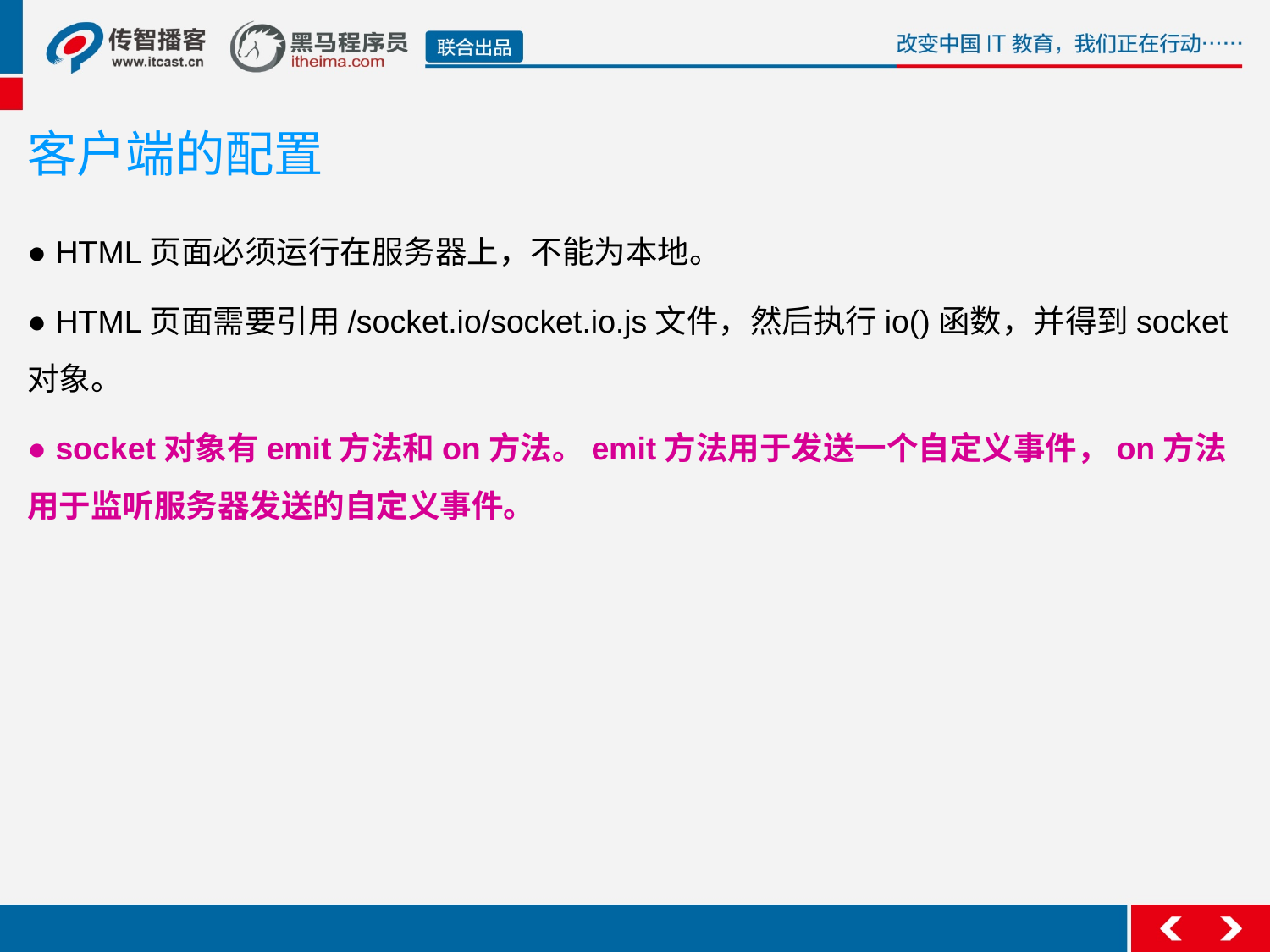

客户端的配置
● HTML页面必须运行在服务器上，不能为本地。
● HTML页面需要引用/socket.io/socket.io.js文件，然后执行io()函数，并得到socket对象。
● socket对象有emit方法和on方法。emit方法用于发送一个自定义事件，on方法用于监听服务器发送的自定义事件。